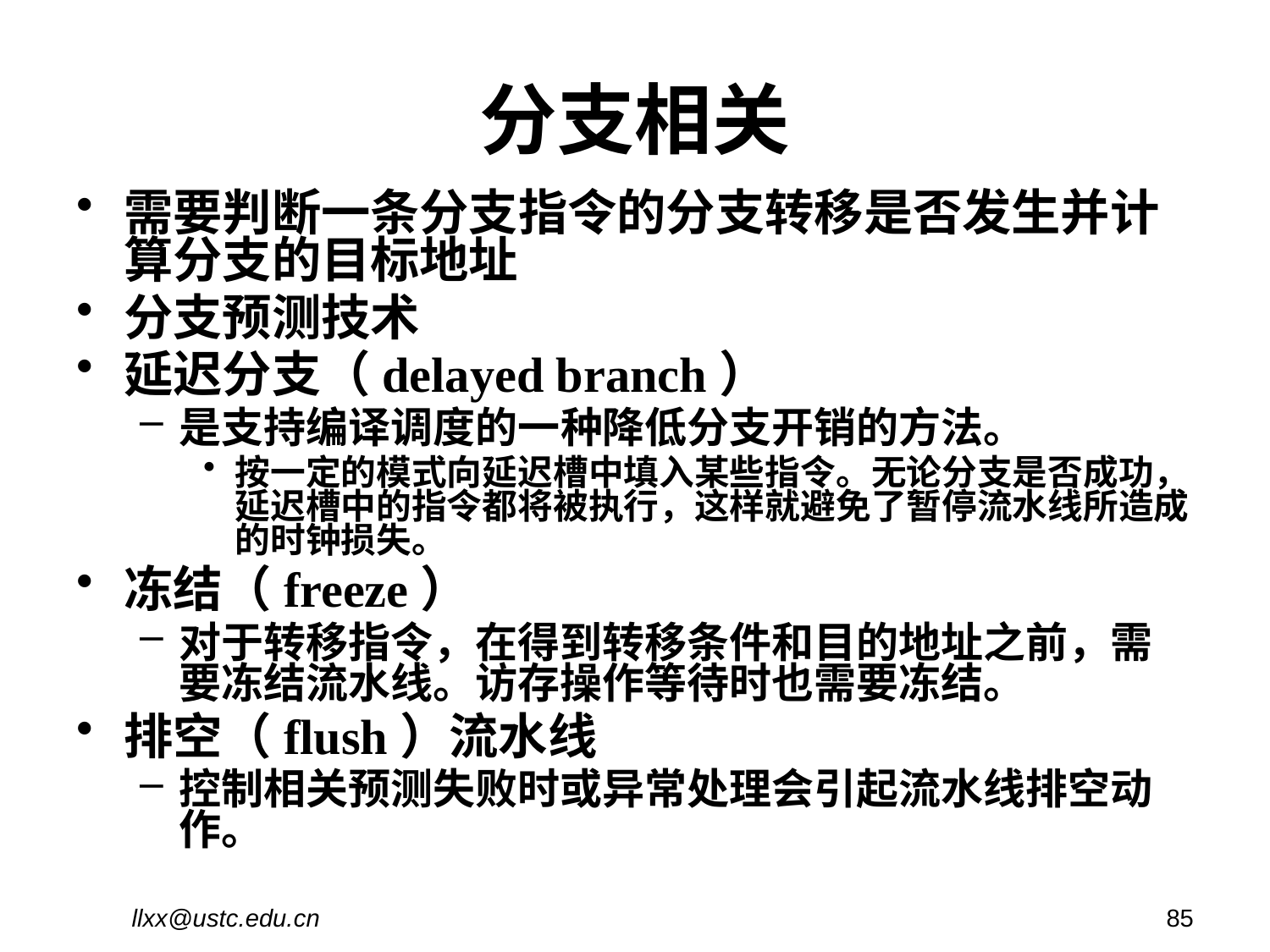

# 分支相关
需要判断一条分支指令的分支转移是否发生并计算分支的目标地址
分支预测技术
延迟分支（delayed branch）
是支持编译调度的一种降低分支开销的方法。
按一定的模式向延迟槽中填入某些指令。无论分支是否成功，延迟槽中的指令都将被执行，这样就避免了暂停流水线所造成的时钟损失。
冻结（freeze）
对于转移指令，在得到转移条件和目的地址之前，需要冻结流水线。访存操作等待时也需要冻结。
排空（flush）流水线
控制相关预测失败时或异常处理会引起流水线排空动作。
llxx@ustc.edu.cn
85